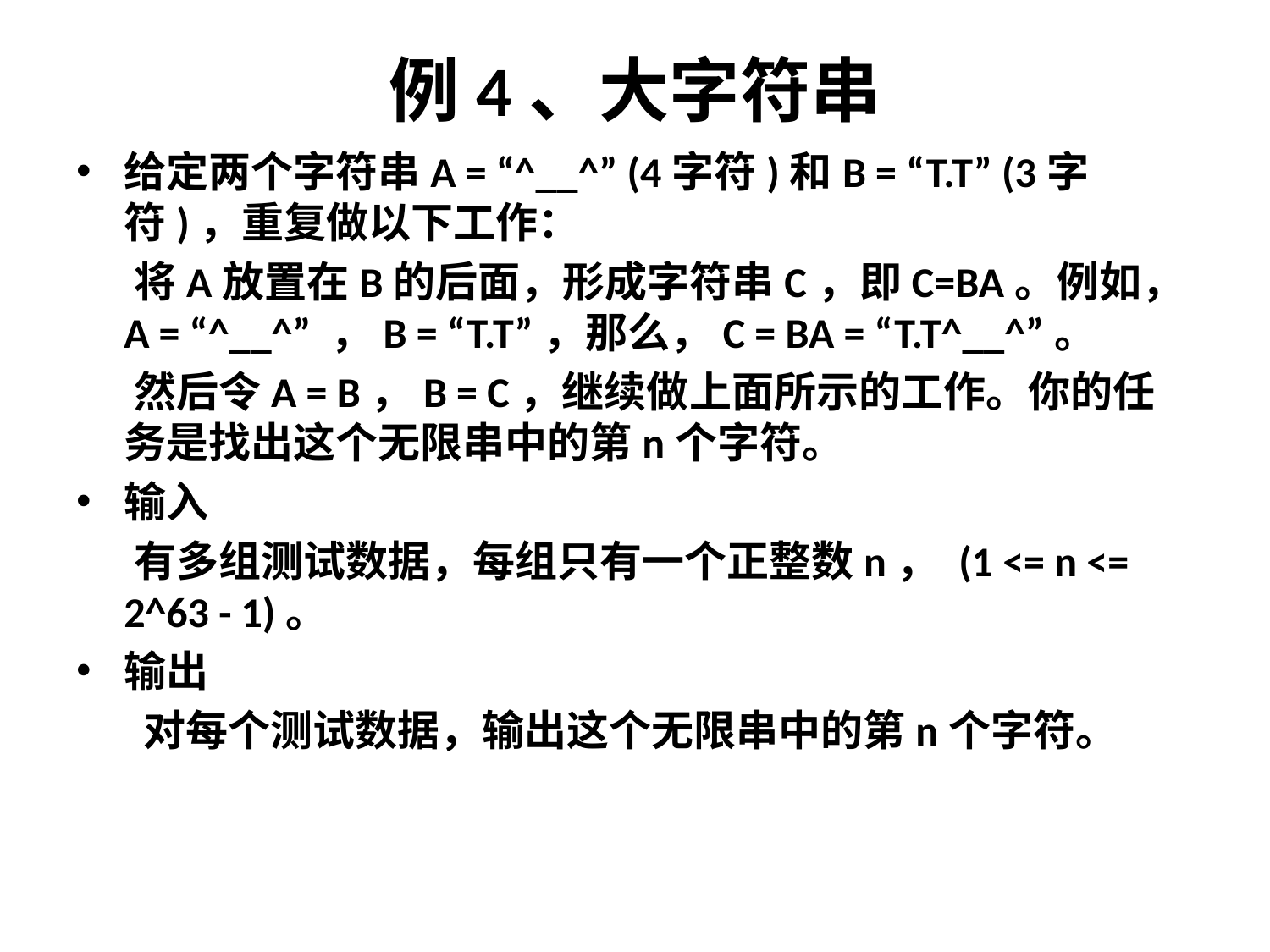

# 例4、大字符串
给定两个字符串A = “^__^” (4字符)和B = “T.T” (3字符)，重复做以下工作：
     将A放置在B的后面，形成字符串C，即C=BA。例如，A = “^__^” ，B = “T.T”，那么，C = BA = “T.T^__^”。
     然后令A = B，B = C，继续做上面所示的工作。你的任务是找出这个无限串中的第n个字符。
输入
     有多组测试数据，每组只有一个正整数n， (1 <= n <= 2^63 - 1)。
输出
      对每个测试数据，输出这个无限串中的第n个字符。